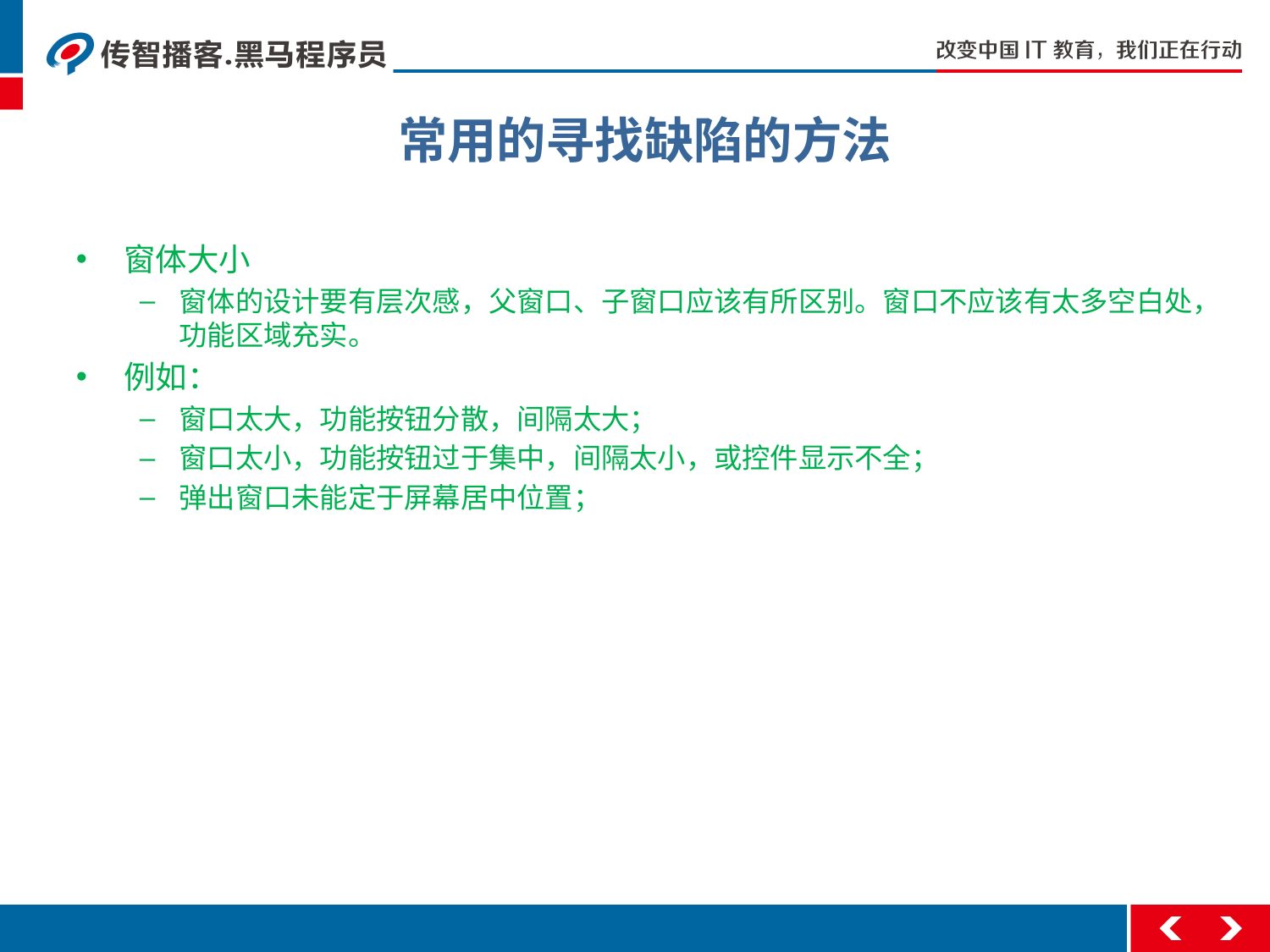

# 常用的寻找缺陷的方法
窗体大小
窗体的设计要有层次感，父窗口、子窗口应该有所区别。窗口不应该有太多空白处，功能区域充实。
例如：
窗口太大，功能按钮分散，间隔太大；
窗口太小，功能按钮过于集中，间隔太小，或控件显示不全；
弹出窗口未能定于屏幕居中位置；